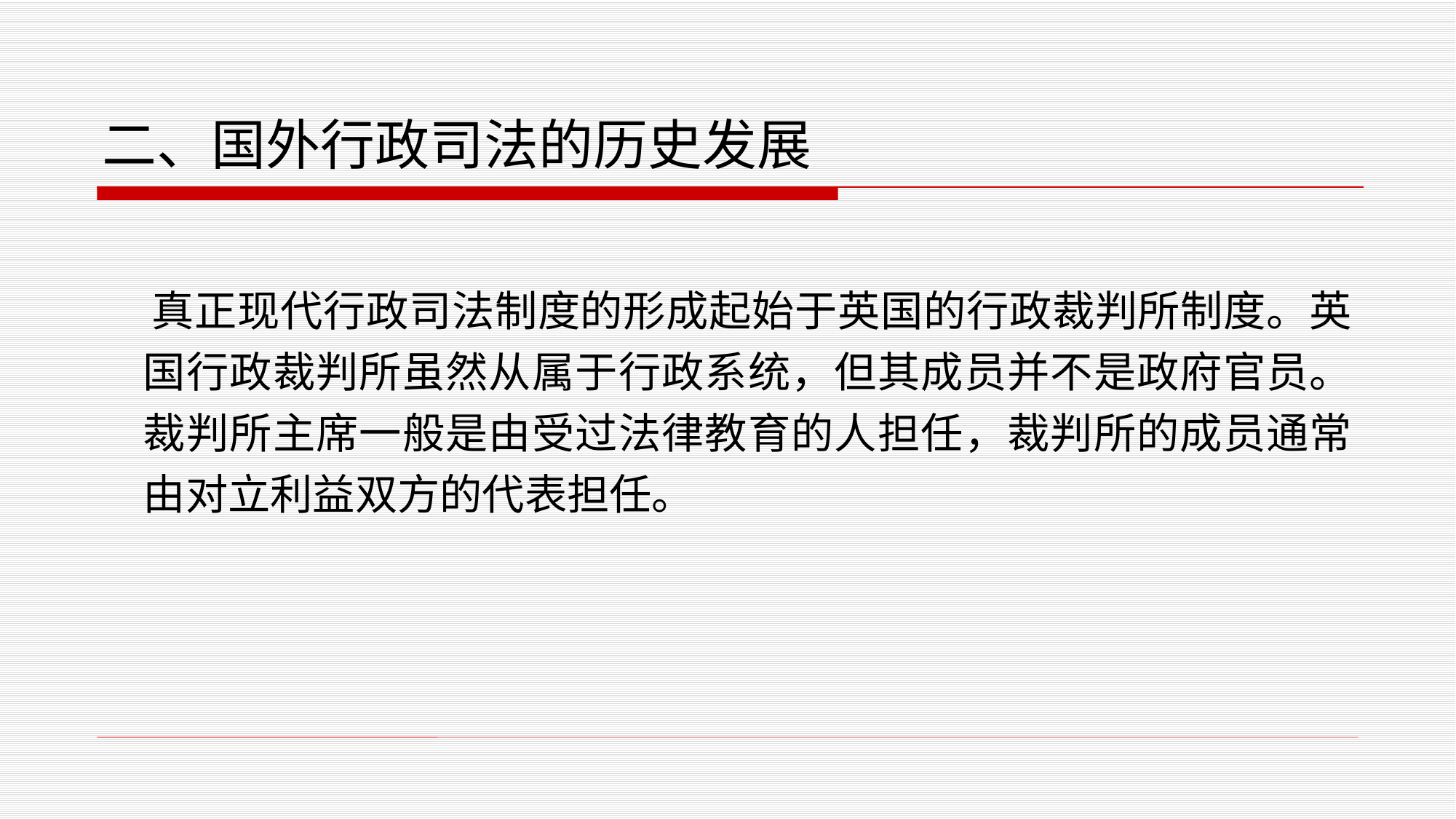

# 二、国外行政司法的历史发展

    真正现代行政司法制度的形成起始于英国的行政裁判所制度。英国行政裁判所虽然从属于行政系统，但其成员并不是政府官员。裁判所主席一般是由受过法律教育的人担任，裁判所的成员通常由对立利益双方的代表担任。